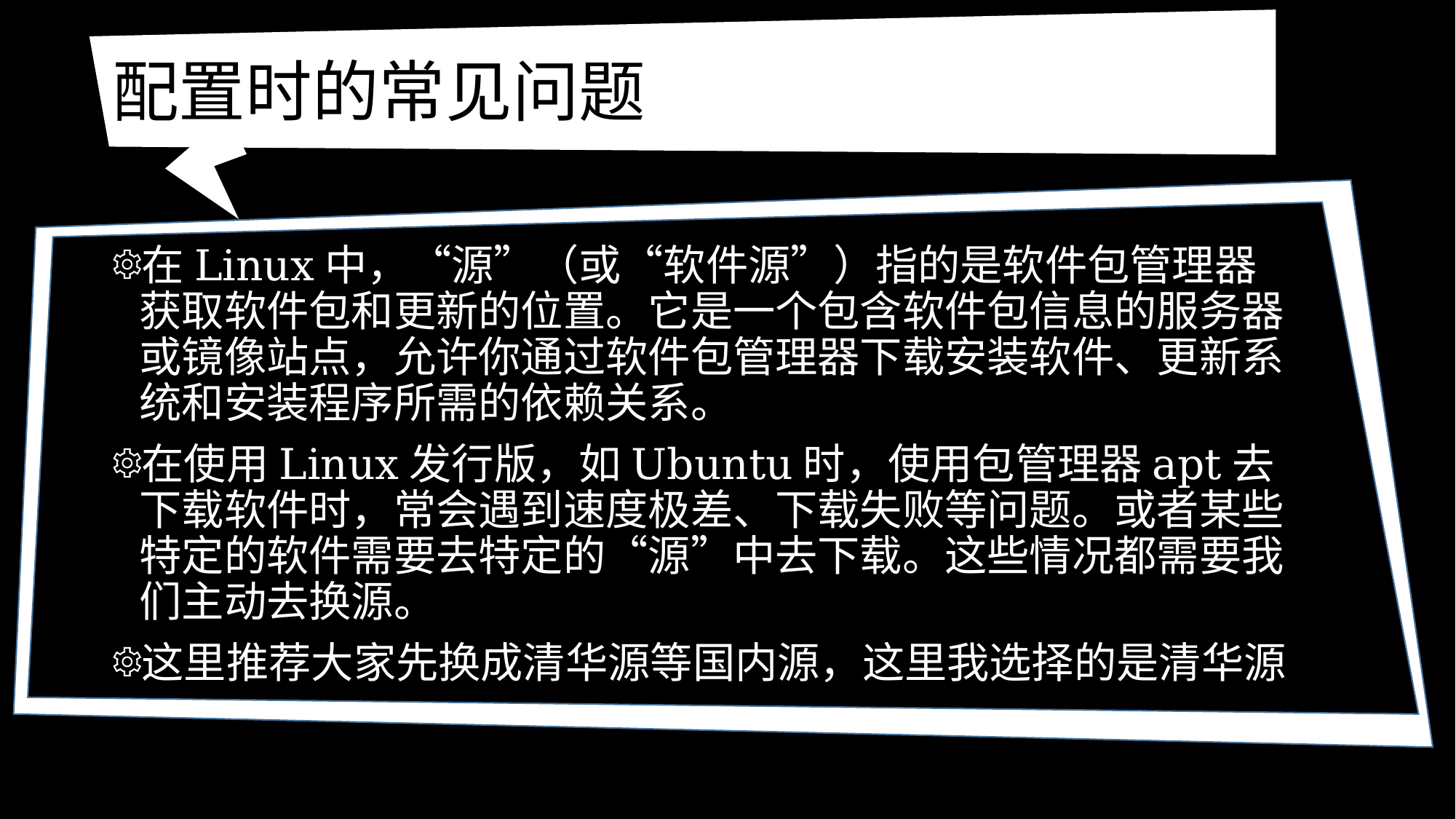

# 配置时的常见问题
在Linux中，“源”（或“软件源”）指的是软件包管理器获取软件包和更新的位置。它是一个包含软件包信息的服务器或镜像站点，允许你通过软件包管理器下载安装软件、更新系统和安装程序所需的依赖关系。
在使用Linux发行版，如Ubuntu时，使用包管理器apt去下载软件时，常会遇到速度极差、下载失败等问题。或者某些特定的软件需要去特定的“源”中去下载。这些情况都需要我们主动去换源。
这里推荐大家先换成清华源等国内源，这里我选择的是清华源